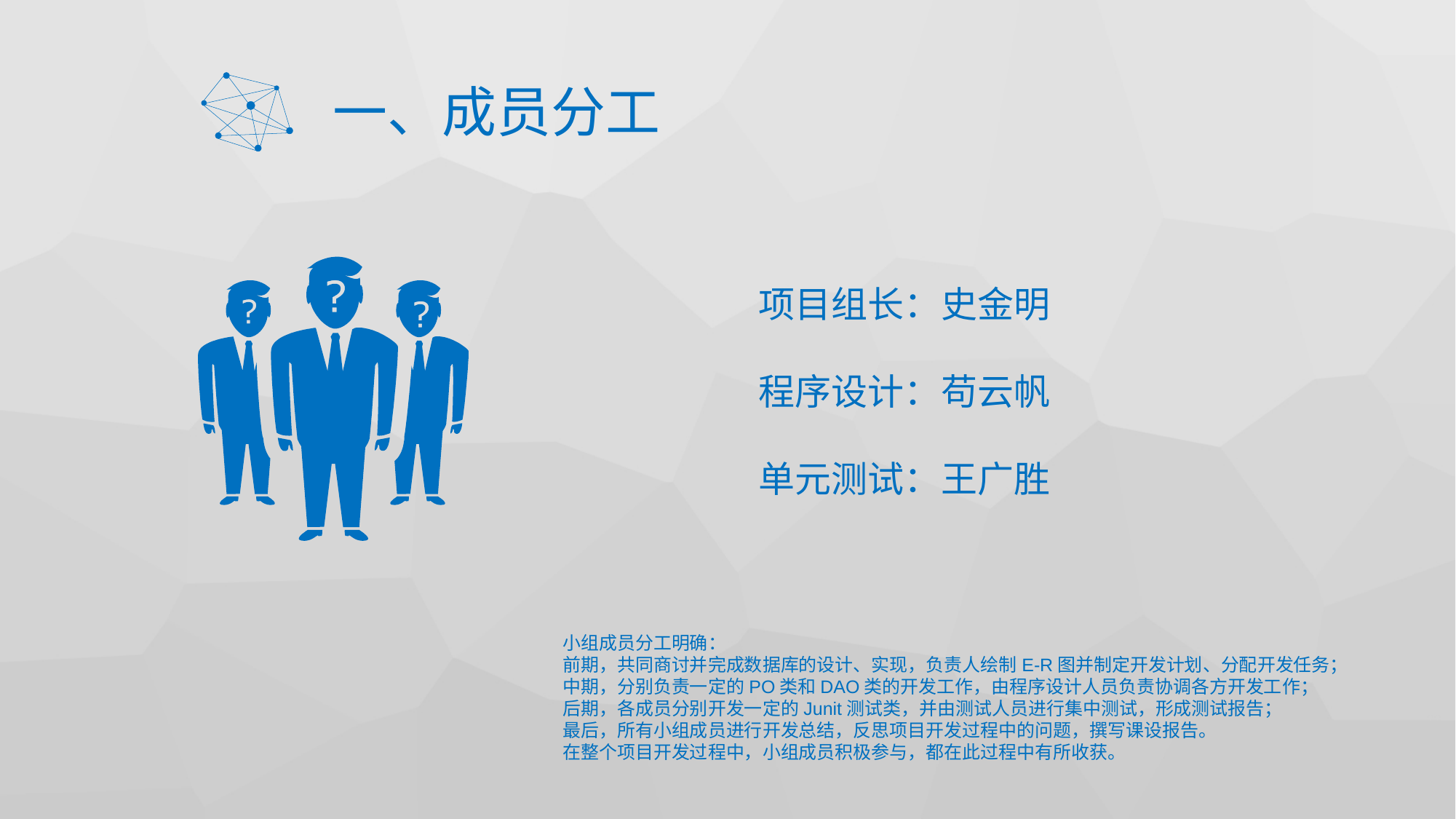

# 一、成员分工

项目组长：史金明

程序设计：苟云帆

单元测试：王广胜
小组成员分工明确：
前期，共同商讨并完成数据库的设计、实现，负责人绘制E-R图并制定开发计划、分配开发任务；
中期，分别负责一定的PO类和DAO类的开发工作，由程序设计人员负责协调各方开发工作；
后期，各成员分别开发一定的Junit测试类，并由测试人员进行集中测试，形成测试报告；
最后，所有小组成员进行开发总结，反思项目开发过程中的问题，撰写课设报告。
在整个项目开发过程中，小组成员积极参与，都在此过程中有所收获。